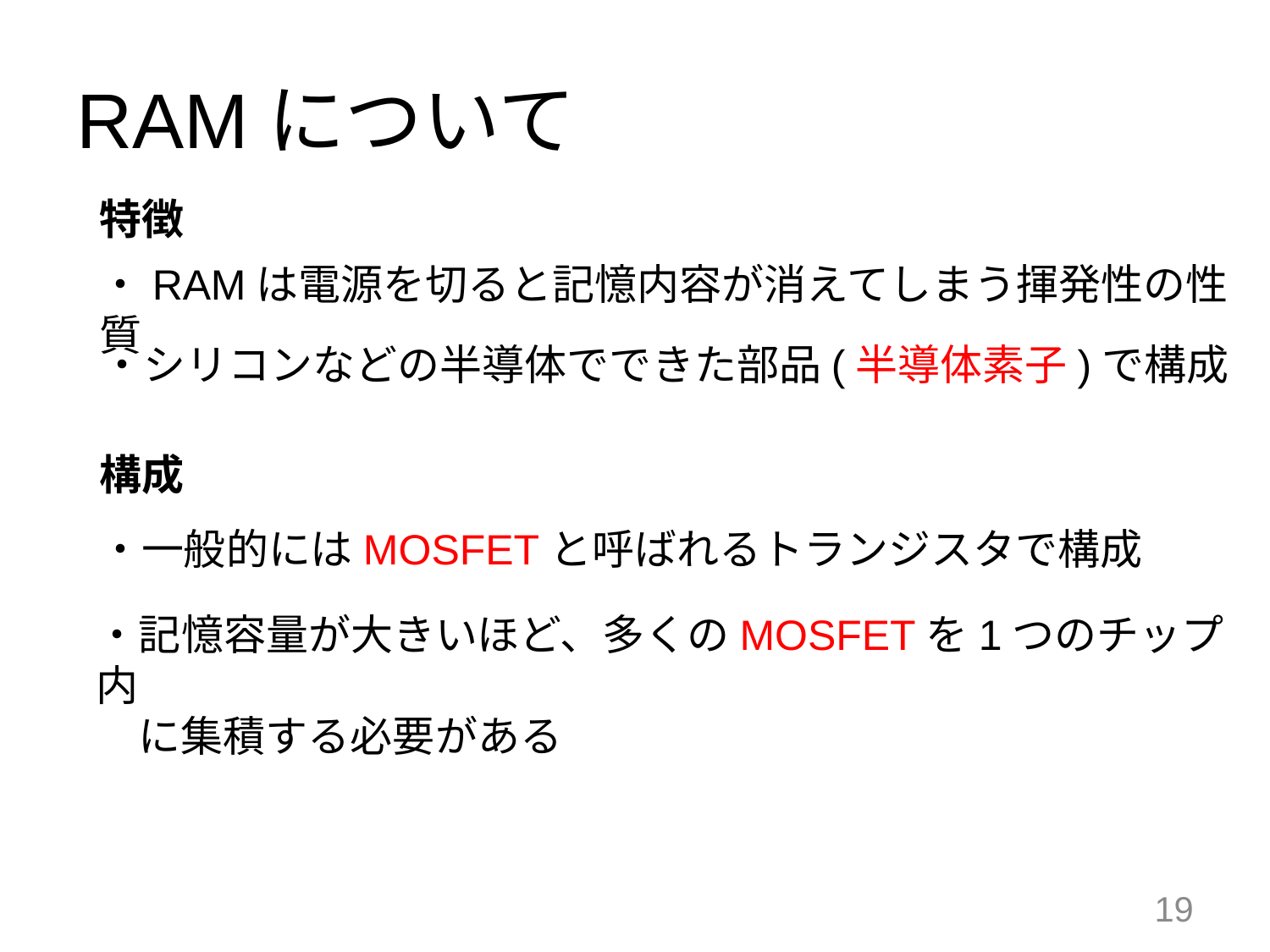

# RAMについて
特徴
・RAMは電源を切ると記憶内容が消えてしまう揮発性の性質
・シリコンなどの半導体でできた部品(半導体素子)で構成
構成
・一般的にはMOSFETと呼ばれるトランジスタで構成
・記憶容量が大きいほど、多くのMOSFETを1つのチップ内
　に集積する必要がある
19